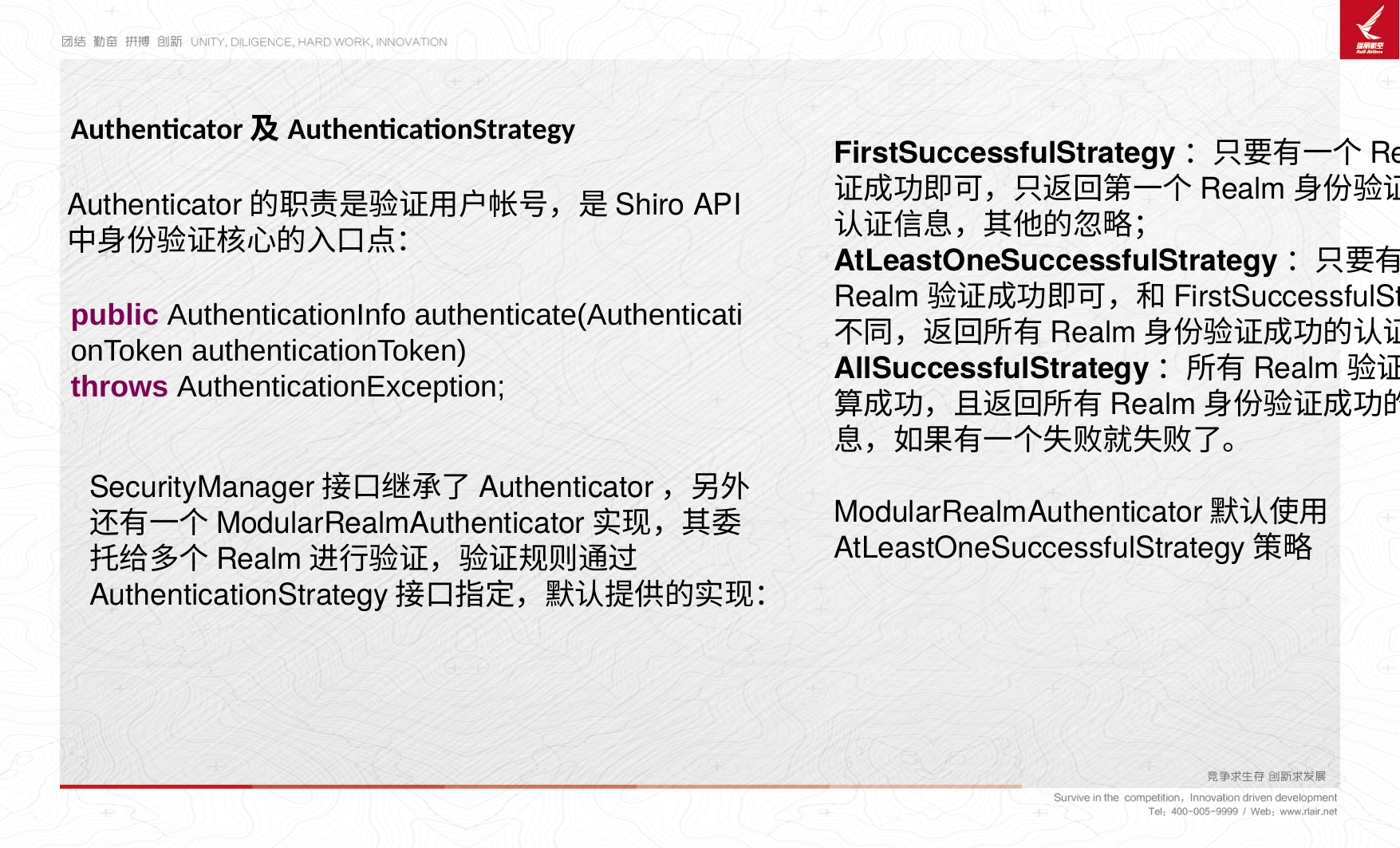

Authenticator及AuthenticationStrategy
FirstSuccessfulStrategy：只要有一个Realm验证成功即可，只返回第一个Realm身份验证成功的认证信息，其他的忽略；
AtLeastOneSuccessfulStrategy：只要有一个Realm验证成功即可，和FirstSuccessfulStrategy不同，返回所有Realm身份验证成功的认证信息；
AllSuccessfulStrategy：所有Realm验证成功才算成功，且返回所有Realm身份验证成功的认证信息，如果有一个失败就失败了。

ModularRealmAuthenticator默认使用AtLeastOneSuccessfulStrategy策略
Authenticator的职责是验证用户帐号，是Shiro API中身份验证核心的入口点：
public AuthenticationInfo authenticate(AuthenticationToken authenticationToken) throws AuthenticationException;
SecurityManager接口继承了Authenticator，另外还有一个ModularRealmAuthenticator实现，其委托给多个Realm进行验证，验证规则通过AuthenticationStrategy接口指定，默认提供的实现：